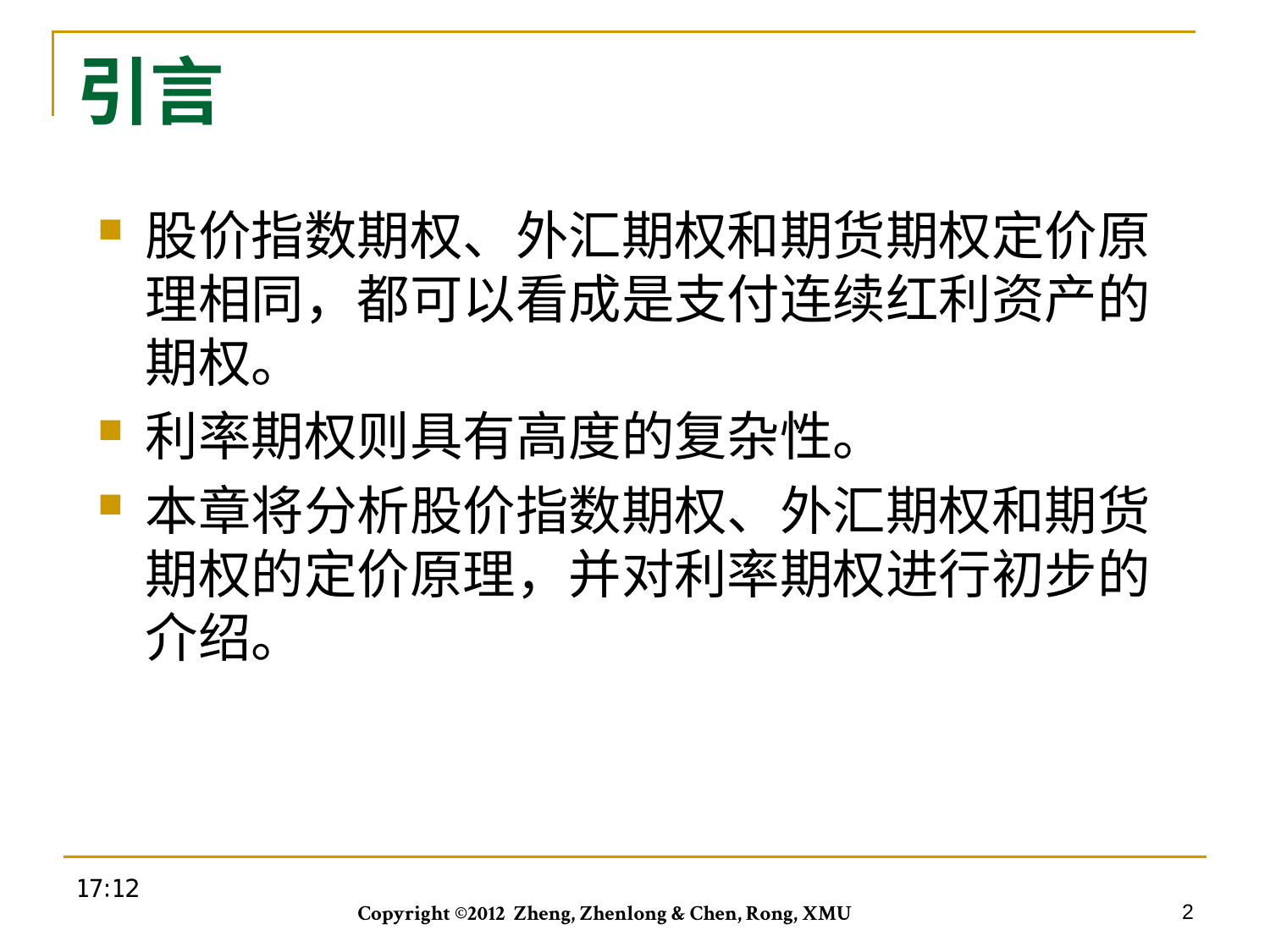

# 引言
股价指数期权、外汇期权和期货期权定价原理相同，都可以看成是支付连续红利资产的期权。
利率期权则具有高度的复杂性。
本章将分析股价指数期权、外汇期权和期货期权的定价原理，并对利率期权进行初步的介绍。
17:12
2
Copyright ©2012  Zheng, Zhenlong & Chen, Rong, XMU